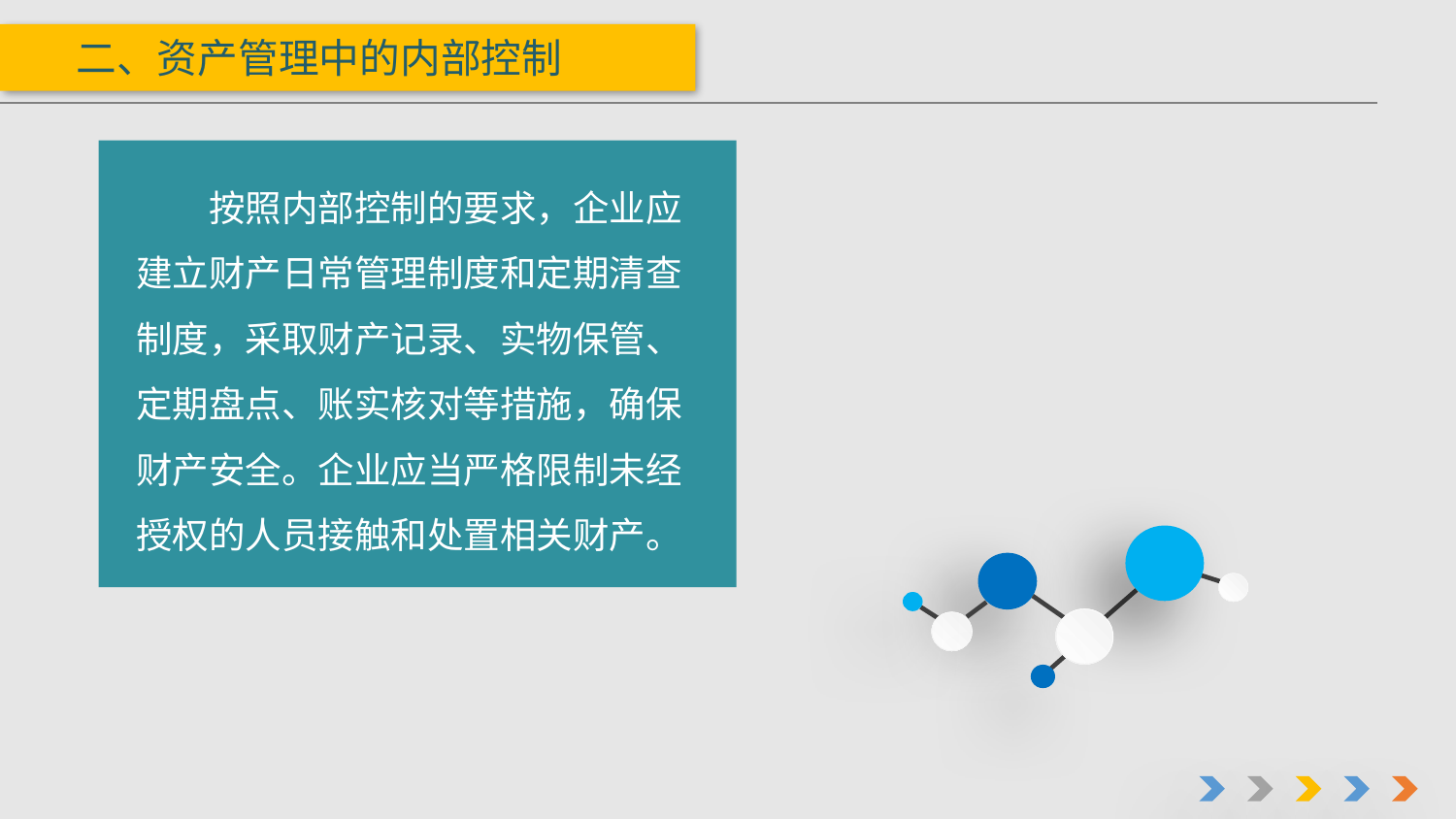

二、资产管理中的内部控制

按照内部控制的要求，企业应建立财产日常管理制度和定期清查制度，采取财产记录、实物保管、定期盘点、账实核对等措施，确保财产安全。企业应当严格限制未经授权的人员接触和处置相关财产。